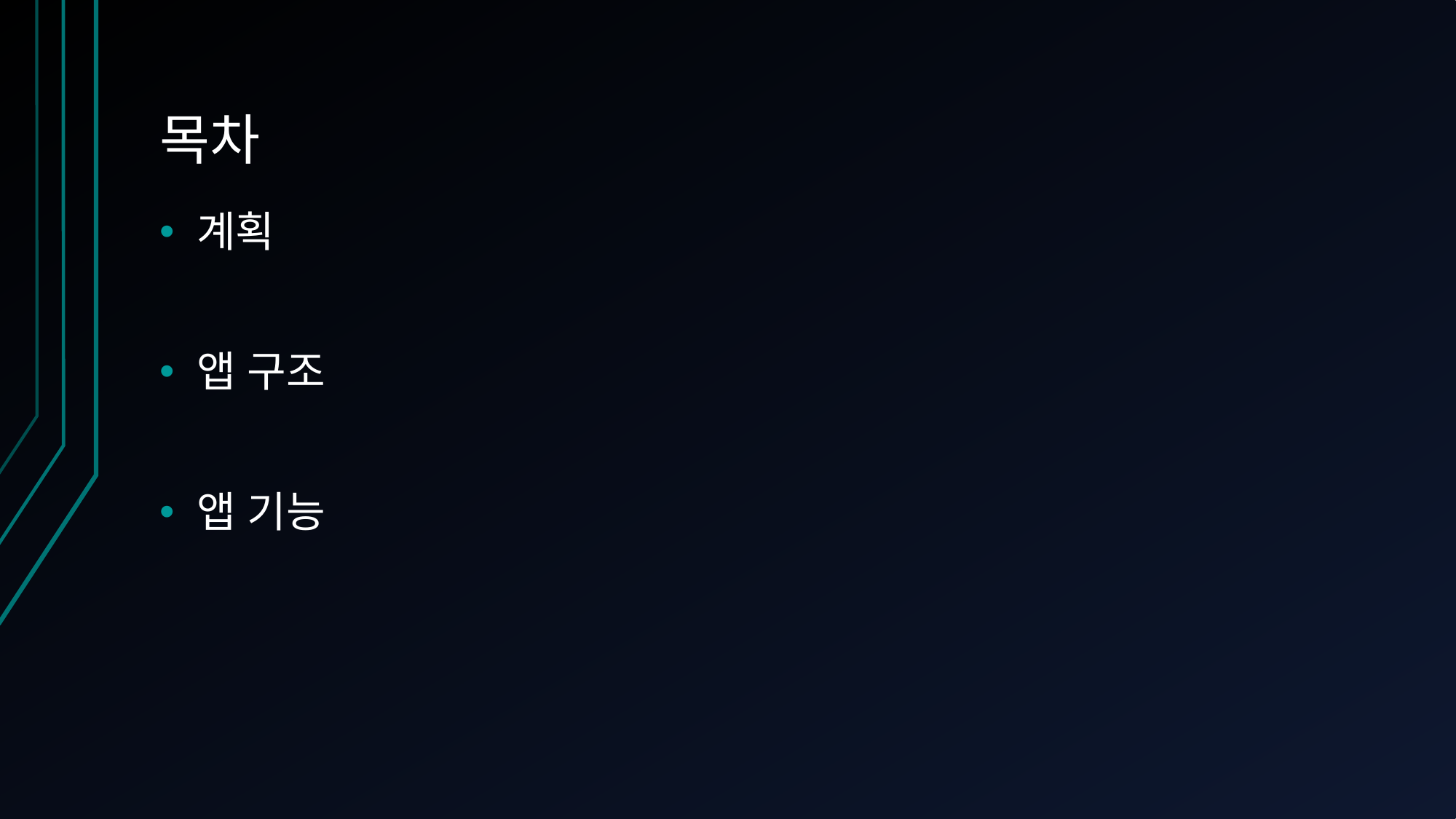

# 목차
계획

앱 구조

앱 기능